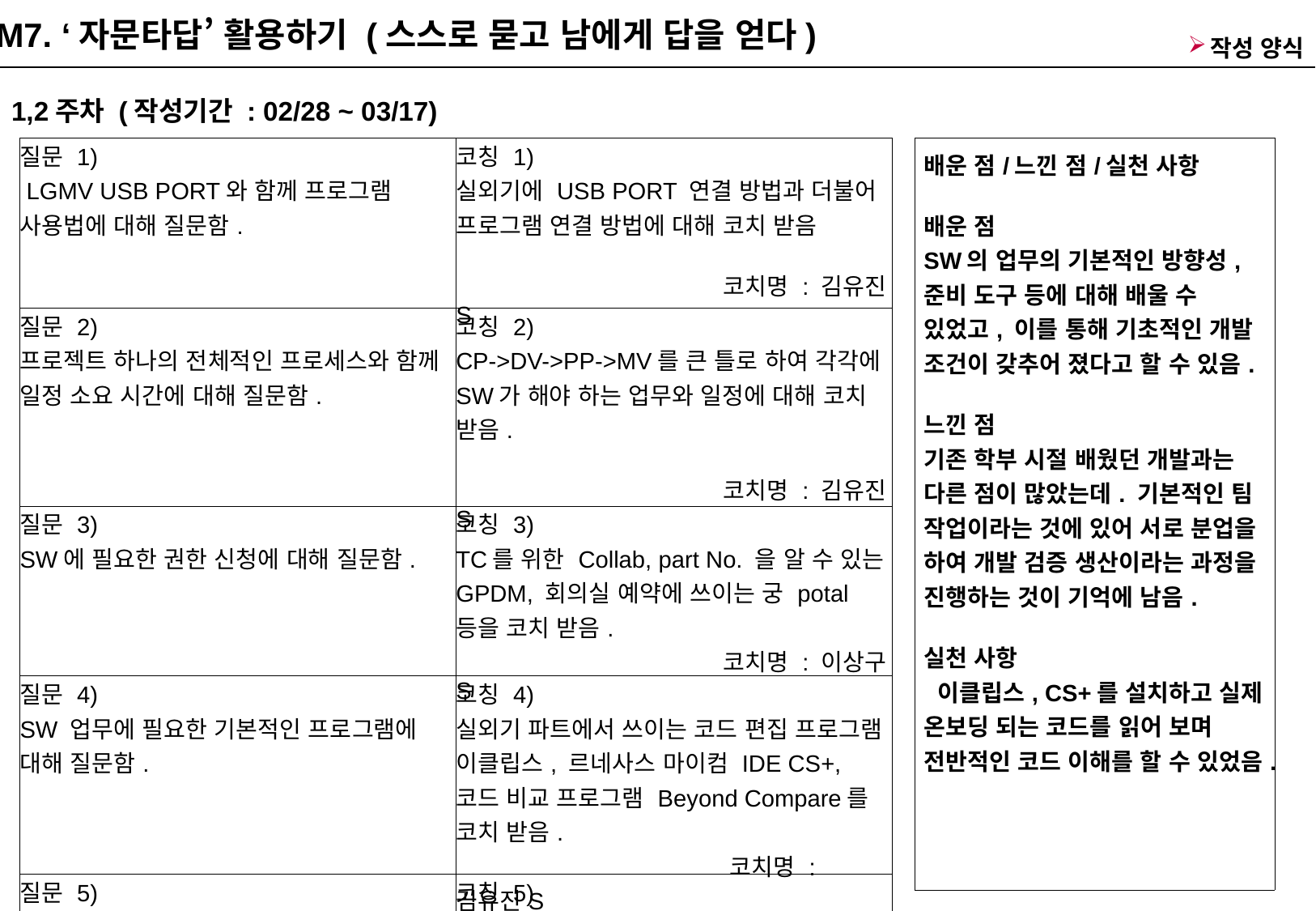

M7. ‘자문타답’ 활용하기 (스스로 묻고 남에게 답을 얻다)
작성 양식
1,2주차 (작성기간 : 02/28 ~ 03/17)
| 질문 1) LGMV USB PORT와 함께 프로그램 사용법에 대해 질문함. | 코칭 1) 실외기에 USB PORT 연결 방법과 더불어 프로그램 연결 방법에 대해 코치 받음 코치명 : 김유진S |
| --- | --- |
| 질문 2) 프로젝트 하나의 전체적인 프로세스와 함께 일정 소요 시간에 대해 질문함. | 코칭 2) CP->DV->PP->MV를 큰 틀로 하여 각각에 SW가 해야 하는 업무와 일정에 대해 코치 받음. 코치명 : 김유진S |
| 질문 3) SW에 필요한 권한 신청에 대해 질문함. | 코칭 3) TC를 위한 Collab, part No. 을 알 수 있는 GPDM, 회의실 예약에 쓰이는 궁 potal 등을 코치 받음. 코치명 : 이상구S |
| 질문 4) SW 업무에 필요한 기본적인 프로그램에 대해 질문함. | 코칭 4) 실외기 파트에서 쓰이는 코드 편집 프로그램 이클립스, 르네사스 마이컴 IDE CS+, 코드 비교 프로그램 Beyond Compare를 코치 받음. 코치명 : 김유진S |
| 질문 5) 르네사스 마이컴에 E1 디버거를 활용하여 온보딩 방법에 대하여 질문함. | 코칭 5) 르네사스 온보딩 프로그램인 ERP를 통해 온보딩을 하는 방법에 대해 코치 받음. 코치명 : 김유진S |
| 배운 점/느낀 점/실천 사항 배운 점 SW의 업무의 기본적인 방향성, 준비 도구 등에 대해 배울 수 있었고, 이를 통해 기초적인 개발 조건이 갖추어 졌다고 할 수 있음. 느낀 점 기존 학부 시절 배웠던 개발과는 다른 점이 많았는데. 기본적인 팀 작업이라는 것에 있어 서로 분업을 하여 개발 검증 생산이라는 과정을 진행하는 것이 기억에 남음. 실천 사항 이클립스, CS+를 설치하고 실제 온보딩 되는 코드를 읽어 보며 전반적인 코드 이해를 할 수 있었음. |
| --- |